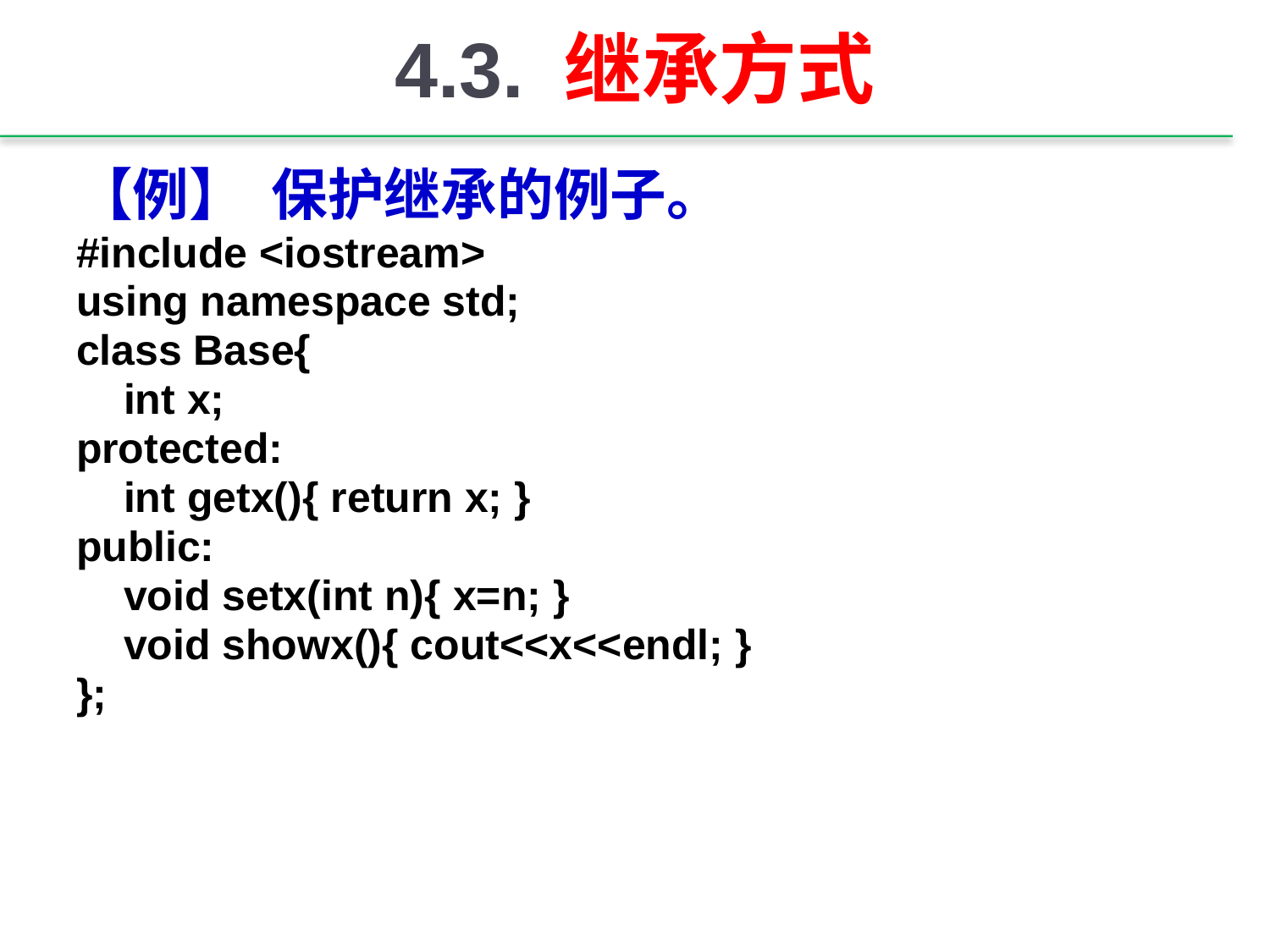

# 4.3. 继承方式
【例】  保护继承的例子。
#include <iostream>
using namespace std;
class Base{
    int x;
protected:
    int getx(){ return x; }
public:
    void setx(int n){ x=n; }
    void showx(){ cout<<x<<endl; }
};